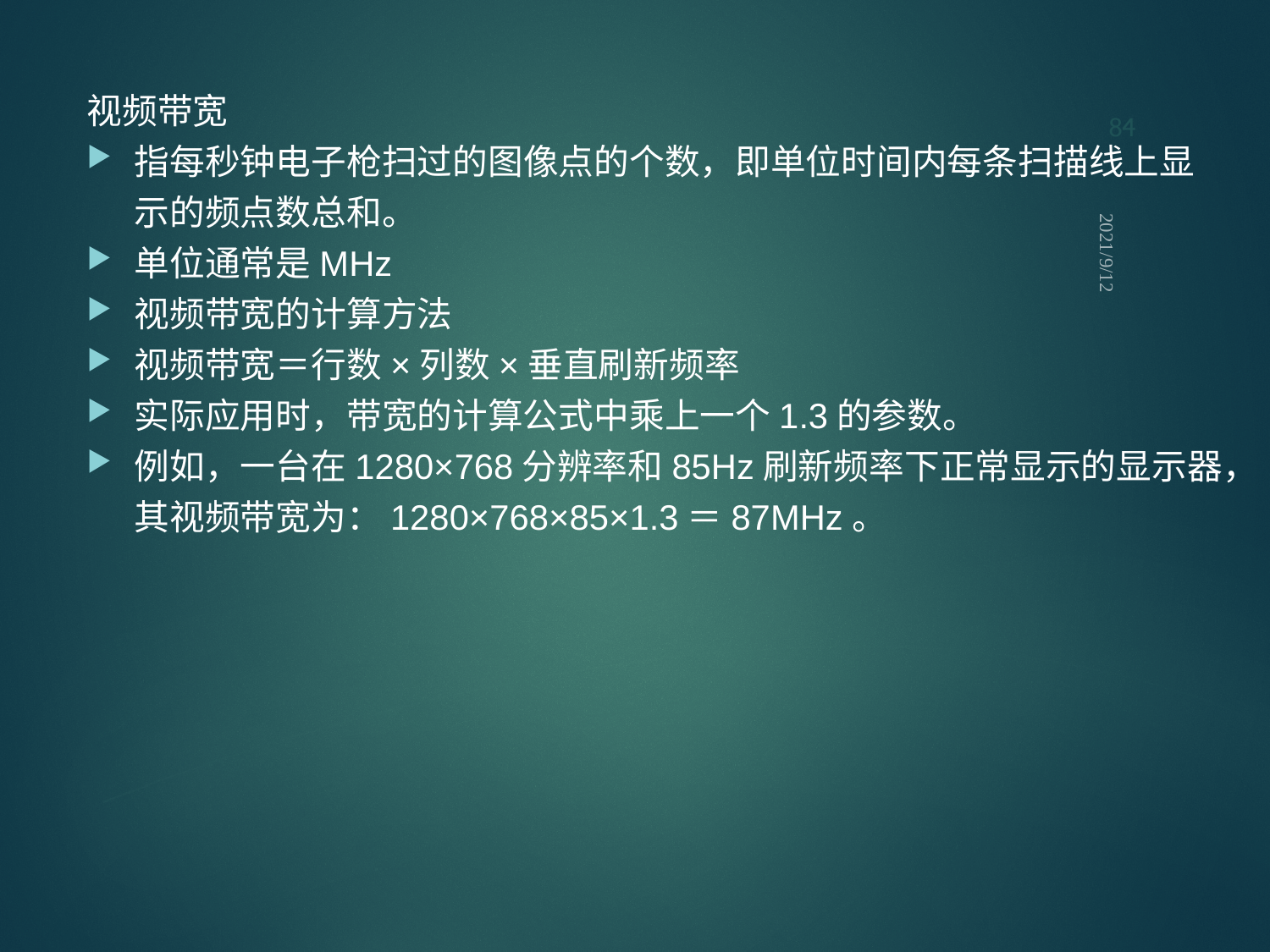

84
视频带宽
指每秒钟电子枪扫过的图像点的个数，即单位时间内每条扫描线上显示的频点数总和。
单位通常是MHz
视频带宽的计算方法
视频带宽＝行数×列数×垂直刷新频率
实际应用时，带宽的计算公式中乘上一个1.3的参数。
例如，一台在1280×768分辨率和85Hz刷新频率下正常显示的显示器，其视频带宽为：1280×768×85×1.3＝87MHz。
2021/9/12